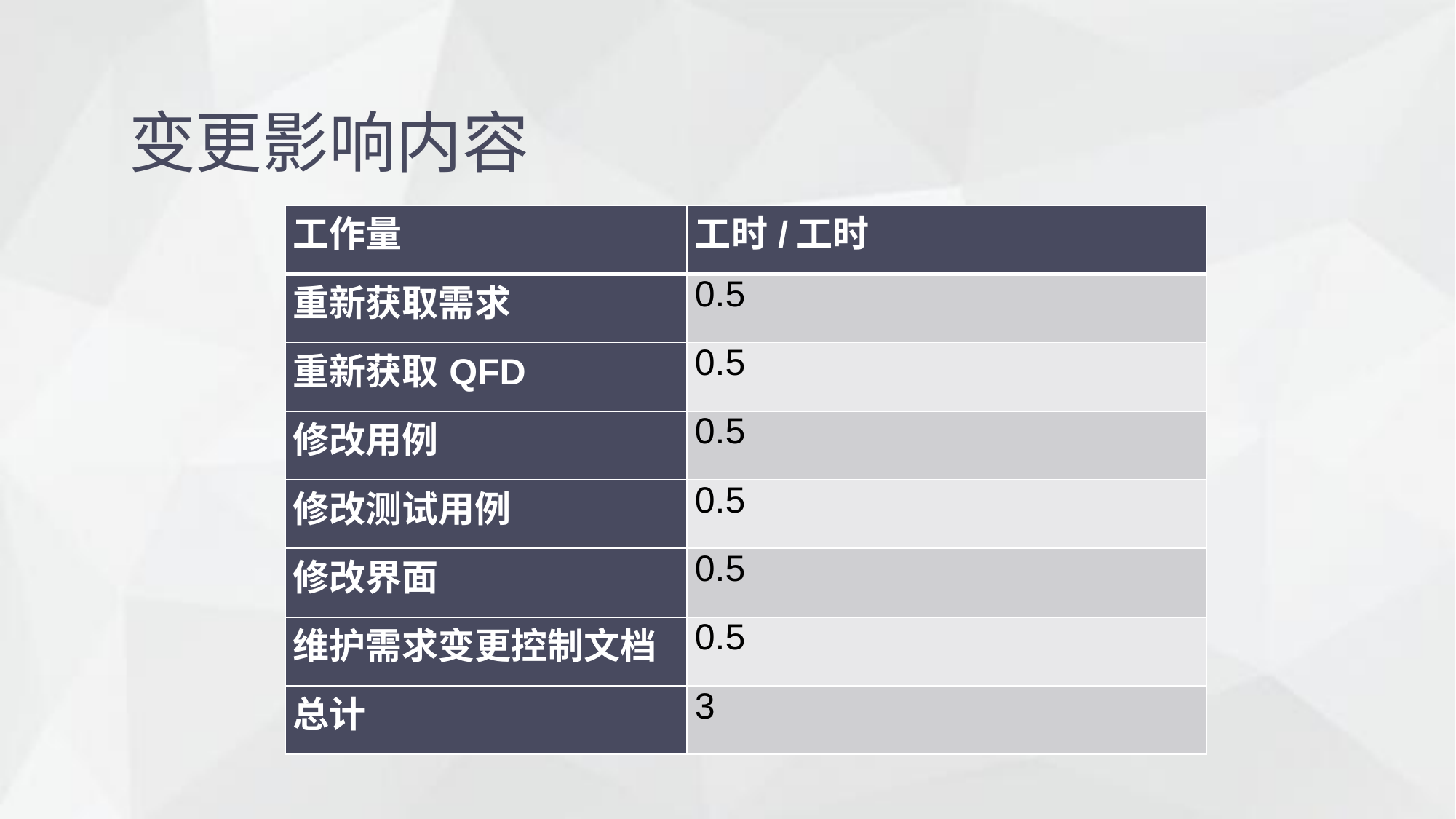

变更影响内容
| 工作量 | 工时/工时 |
| --- | --- |
| 重新获取需求 | 0.5 |
| 重新获取QFD | 0.5 |
| 修改用例 | 0.5 |
| 修改测试用例 | 0.5 |
| 修改界面 | 0.5 |
| 维护需求变更控制文档 | 0.5 |
| 总计 | 3 |